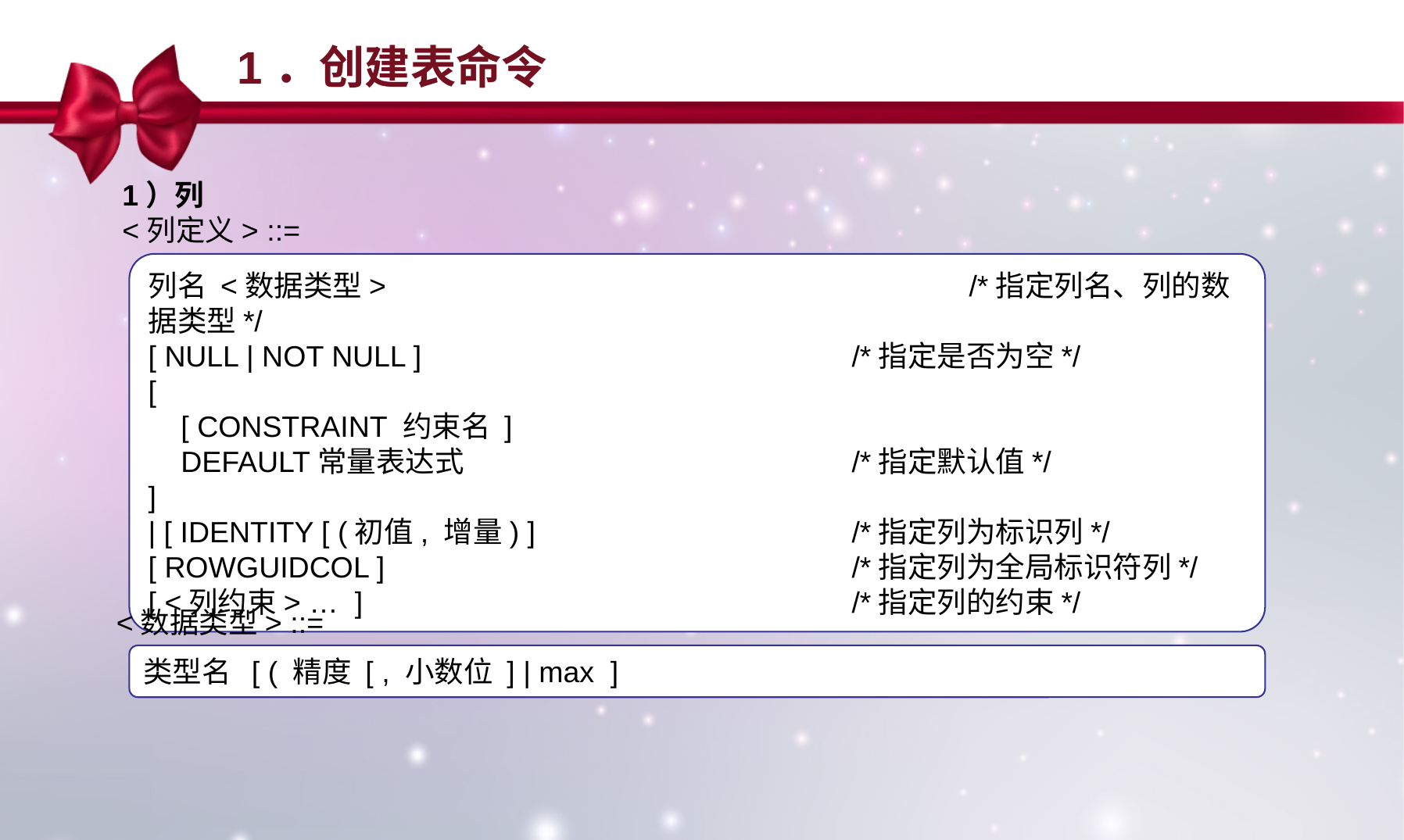

1．创建表命令
1）列
<列定义> ::=
列名 <数据类型>					/*指定列名、列的数据类型*/
[ NULL | NOT NULL ]				/*指定是否为空*/
[
    [ CONSTRAINT 约束名 ]
    DEFAULT常量表达式				/*指定默认值*/
]
| [ IDENTITY [ (初值, 增量) ] 			/*指定列为标识列*/
[ ROWGUIDCOL ]				/*指定列为全局标识符列*/
[ <列约束> …  ] 					/*指定列的约束*/
<数据类型> ::=
类型名  [ ( 精度 [ , 小数位 ] | max  ]